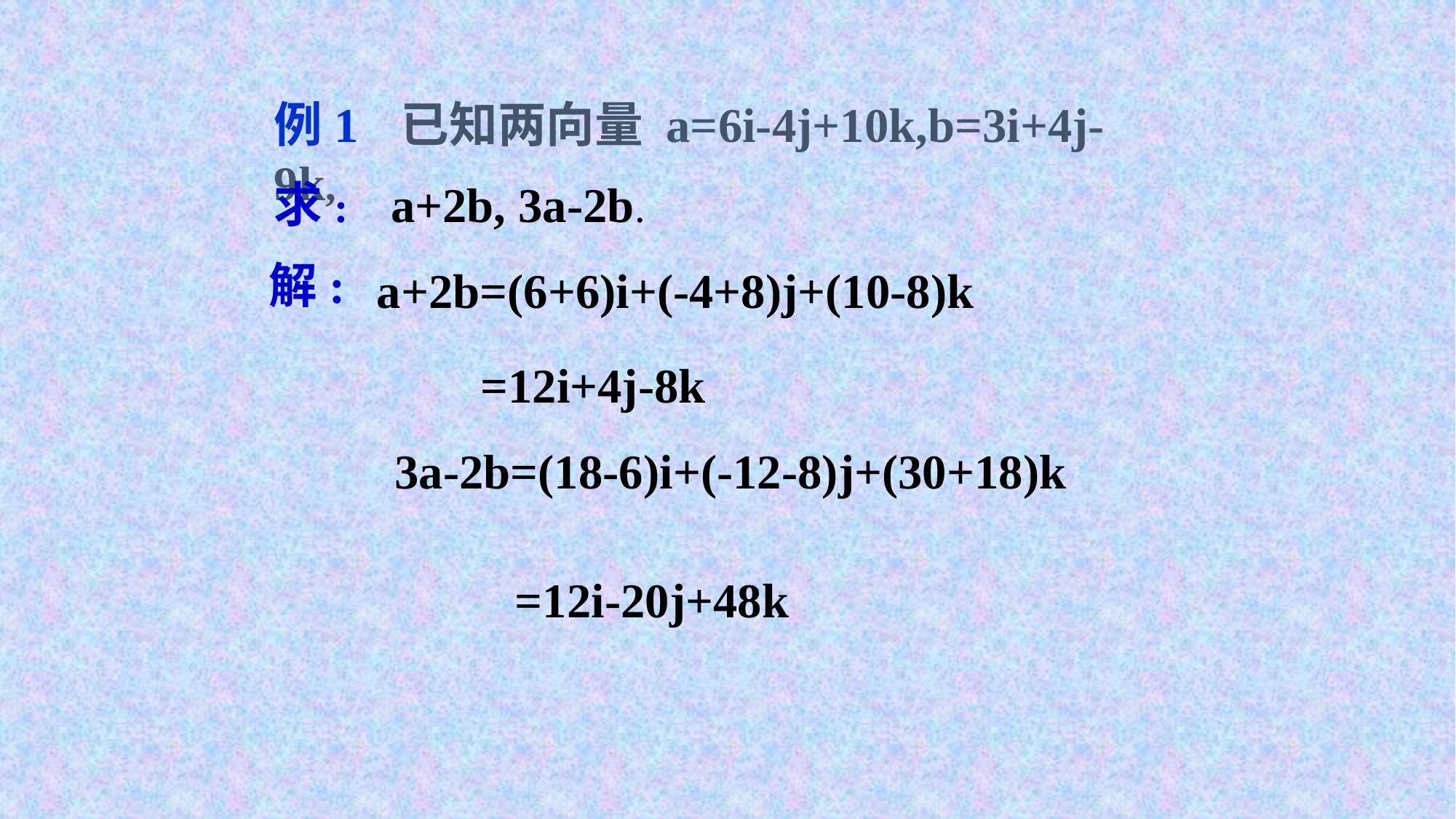

例1   已知两向量 a=6i-4j+10k,b=3i+4j-9k,
求:    a+2b, 3a-2b.
解:
a+2b=(6+6)i+(-4+8)j+(10-8)k
=12i+4j-8k
3a-2b=(18-6)i+(-12-8)j+(30+18)k
=12i-20j+48k